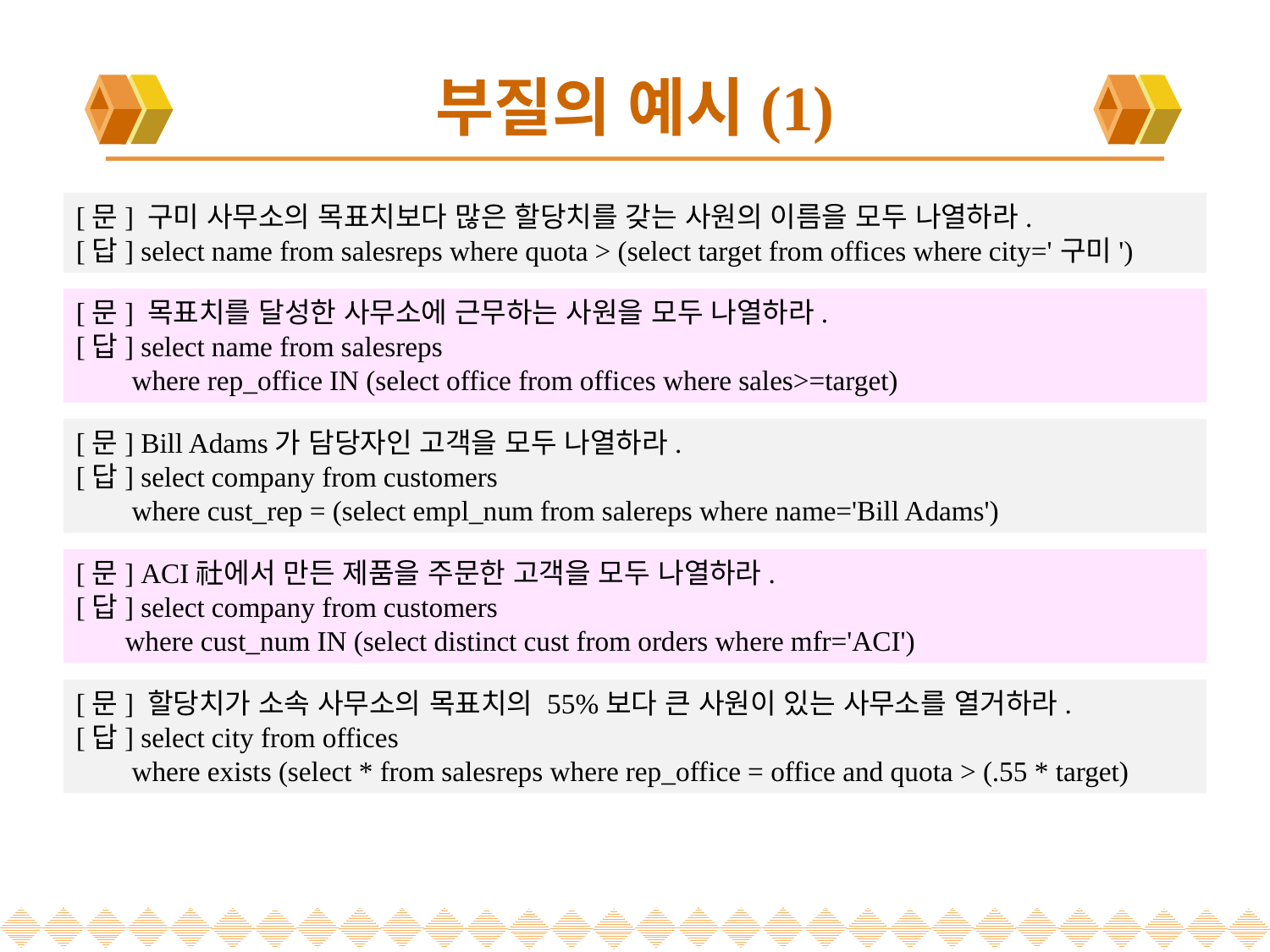

# 부질의 예시(1)
[문] 구미 사무소의 목표치보다 많은 할당치를 갖는 사원의 이름을 모두 나열하라.
[답] select name from salesreps where quota > (select target from offices where city='구미')
[문] 목표치를 달성한 사무소에 근무하는 사원을 모두 나열하라.
[답] select name from salesreps
        where rep_office IN (select office from offices where sales>=target)
[문] Bill Adams가 담당자인 고객을 모두 나열하라.
[답] select company from customers
        where cust_rep = (select empl_num from salereps where name='Bill Adams')
[문] ACI社에서 만든 제품을 주문한 고객을 모두 나열하라.
[답] select company from customers
       where cust_num IN (select distinct cust from orders where mfr='ACI')
[문] 할당치가 소속 사무소의 목표치의 55%보다 큰 사원이 있는 사무소를 열거하라.
[답] select city from offices
        where exists (select * from salesreps where rep_office = office and quota > (.55 * target)